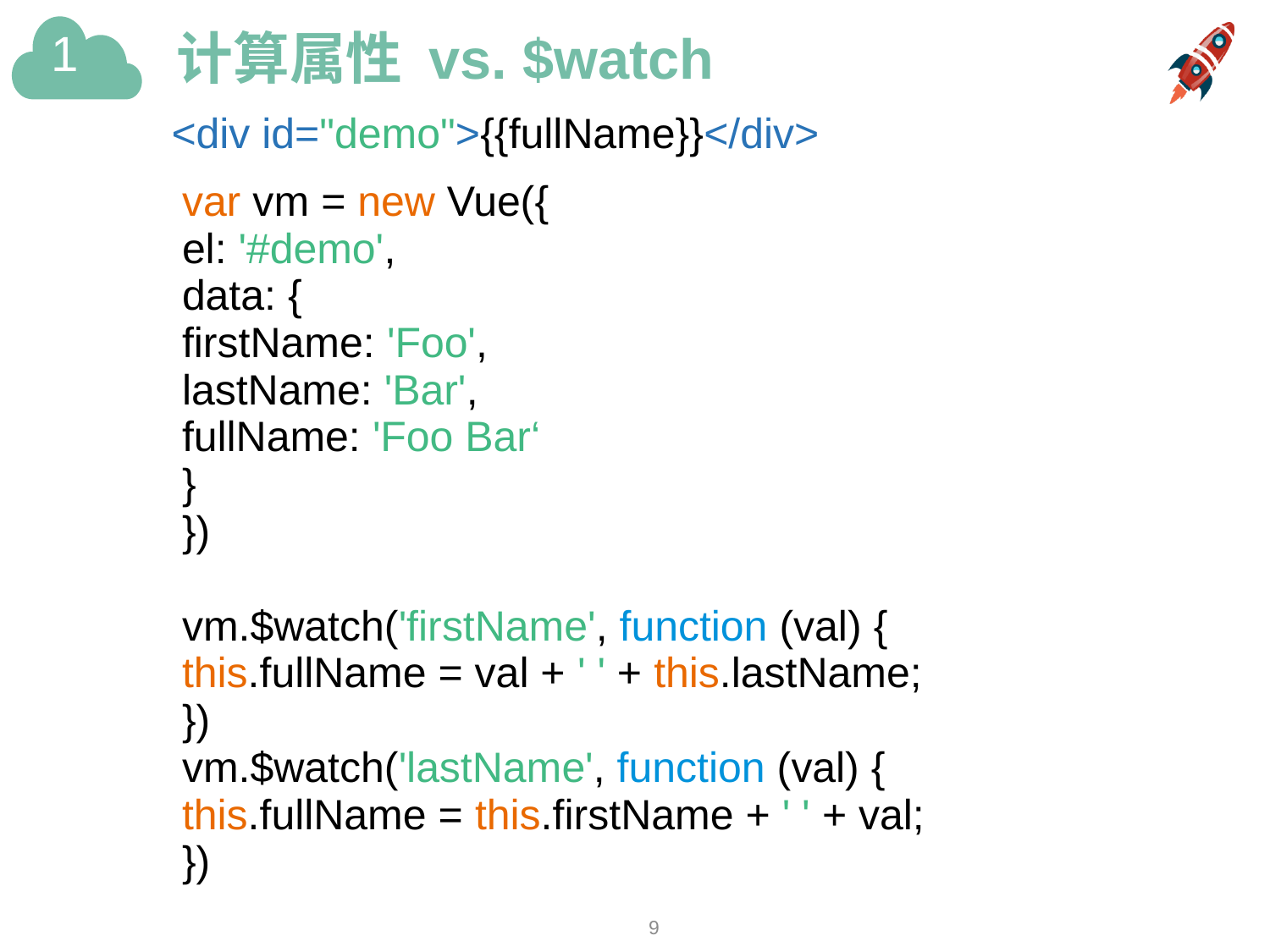

# 计算属性 vs. $watch
| <div id="demo">{{fullName}}</div> |
| --- |
| var vm = new Vue({ el: '#demo', data: { firstName: 'Foo', lastName: 'Bar', fullName: 'Foo Bar‘ } }) vm.$watch('firstName', function (val) { this.fullName = val + ' ' + this.lastName; }) vm.$watch('lastName', function (val) { this.fullName = this.firstName + ' ' + val; }) |
| --- |
9